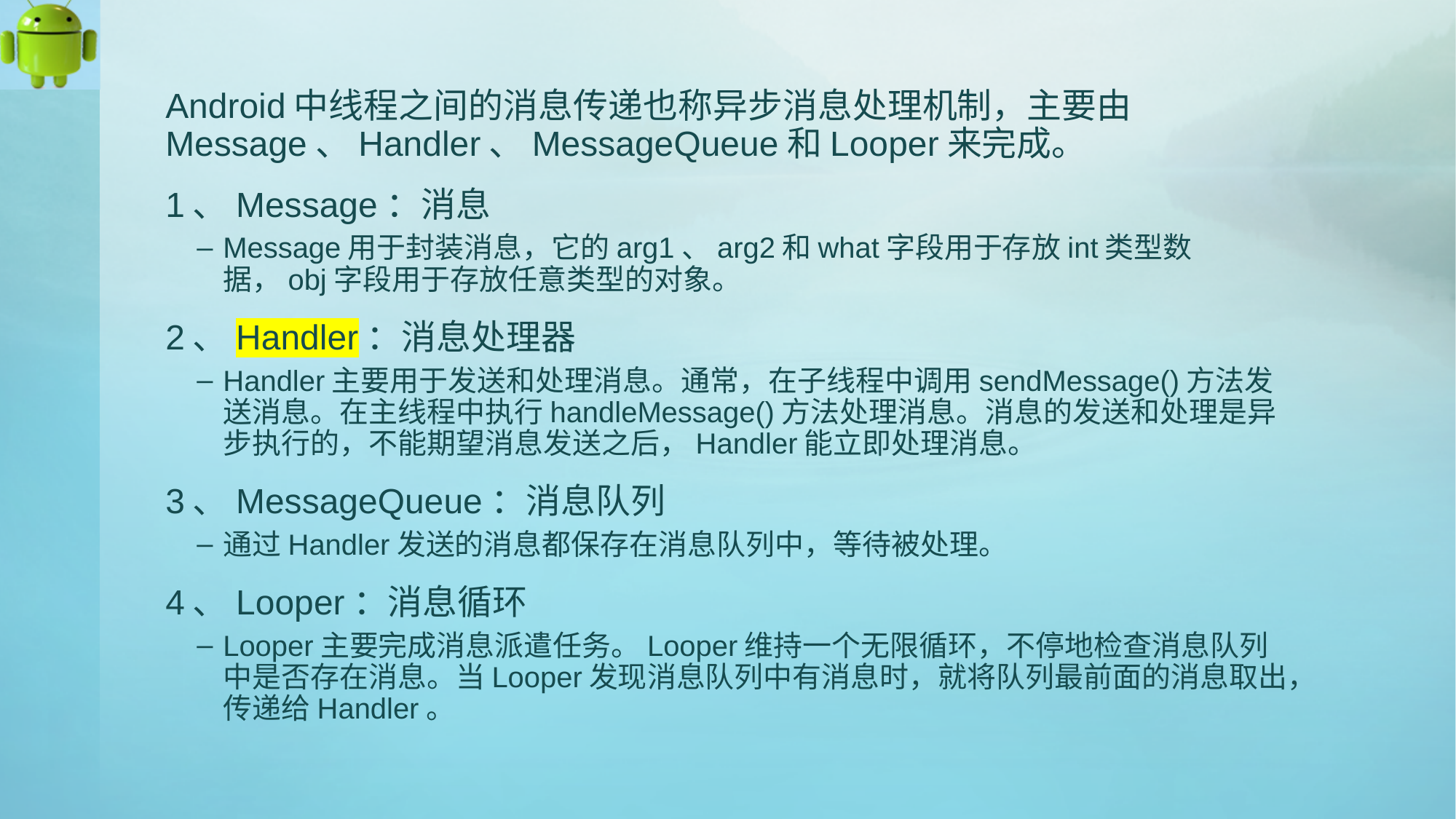

Android中线程之间的消息传递也称异步消息处理机制，主要由Message、Handler、MessageQueue和Looper来完成。
1、Message：消息
Message用于封装消息，它的arg1、arg2和what字段用于存放int类型数据，obj字段用于存放任意类型的对象。
2、Handler：消息处理器
Handler主要用于发送和处理消息。通常，在子线程中调用sendMessage()方法发送消息。在主线程中执行handleMessage()方法处理消息。消息的发送和处理是异步执行的，不能期望消息发送之后，Handler能立即处理消息。
3、MessageQueue：消息队列
通过Handler发送的消息都保存在消息队列中，等待被处理。
4、Looper：消息循环
Looper主要完成消息派遣任务。Looper维持一个无限循环，不停地检查消息队列中是否存在消息。当Looper发现消息队列中有消息时，就将队列最前面的消息取出，传递给Handler。